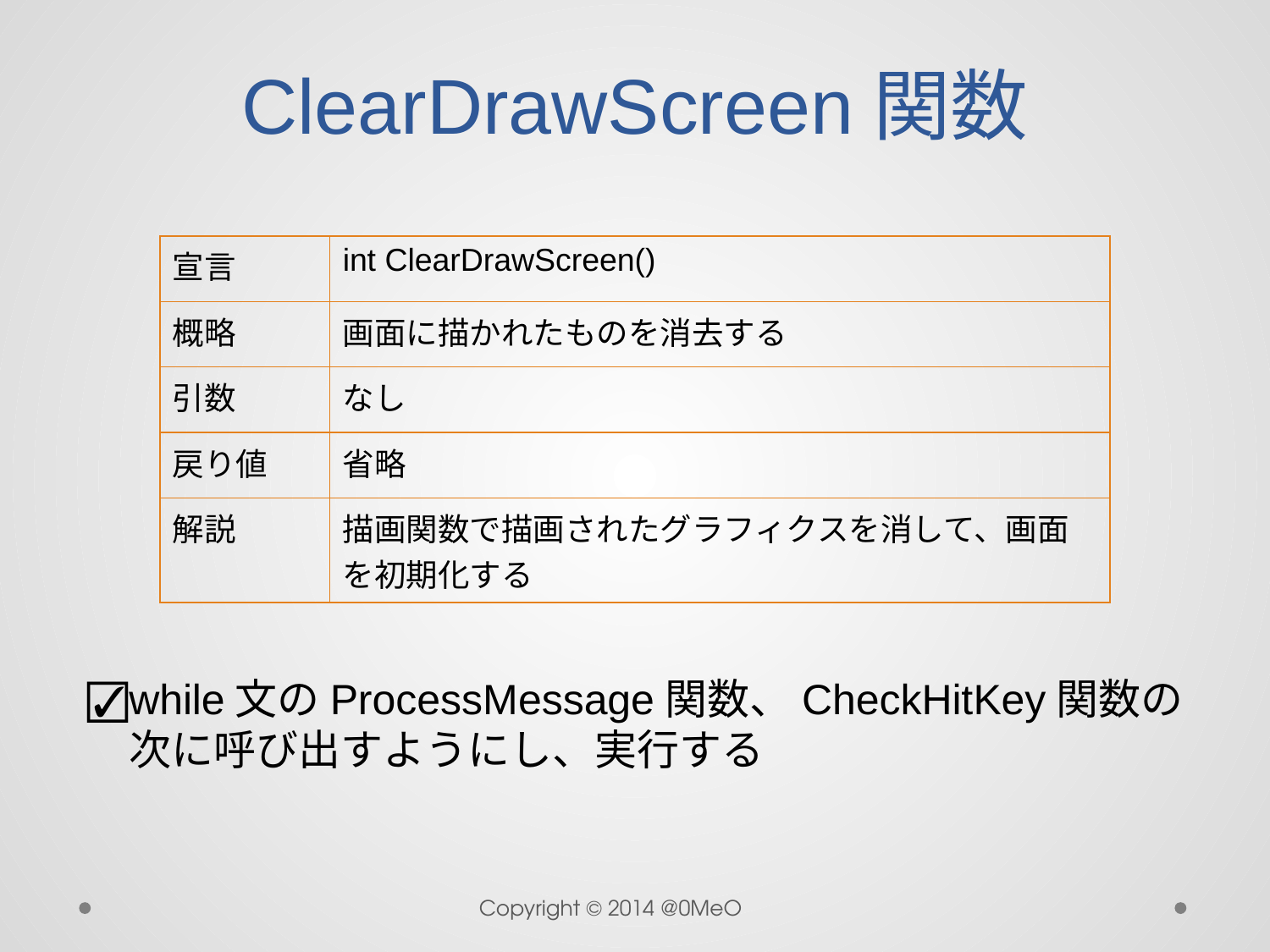

# ClearDrawScreen関数
| 宣言 | int ClearDrawScreen() |
| --- | --- |
| 概略 | 画面に描かれたものを消去する |
| 引数 | なし |
| 戻り値 | 省略 |
| 解説 | 描画関数で描画されたグラフィクスを消して、画面を初期化する |
☑while文のProcessMessage関数、CheckHitKey関数の
　次に呼び出すようにし、実行する